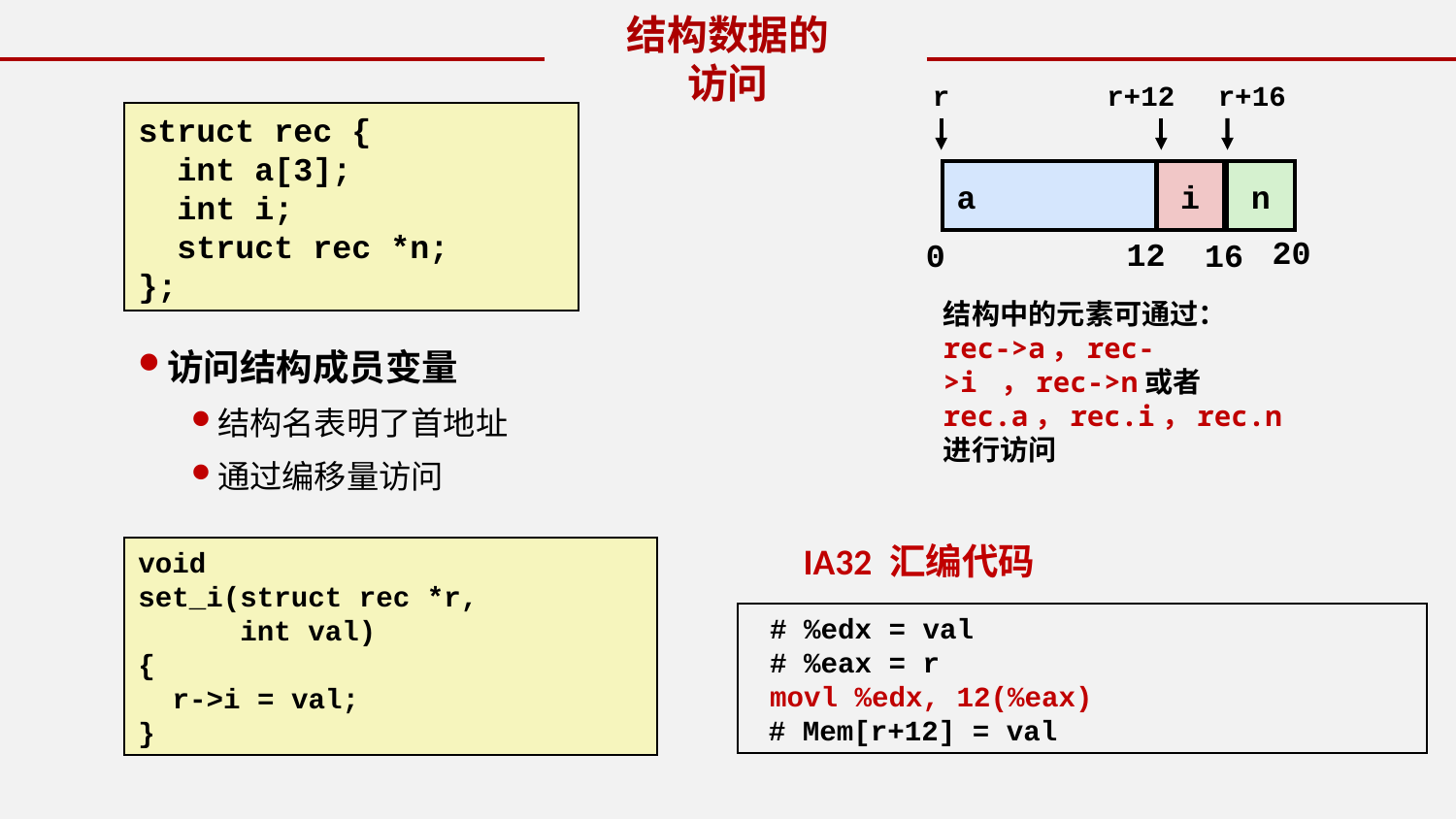

结构数据的访问
r+16
r
r+12

a
i
n
20
12
0
16
struct rec {
  int a[3];
  int i;
  struct rec *n;
};
结构中的元素可通过：
rec->a，rec->i ，rec->n或者
rec.a，rec.i，rec.n
进行访问
访问结构成员变量
结构名表明了首地址
通过编移量访问
IA32 汇编代码
void
set_i(struct rec *r,
      int val)
{
  r->i = val;
}
	# %edx = val
	# %eax = r
	movl %edx, 12(%eax)
 # Mem[r+12] = val